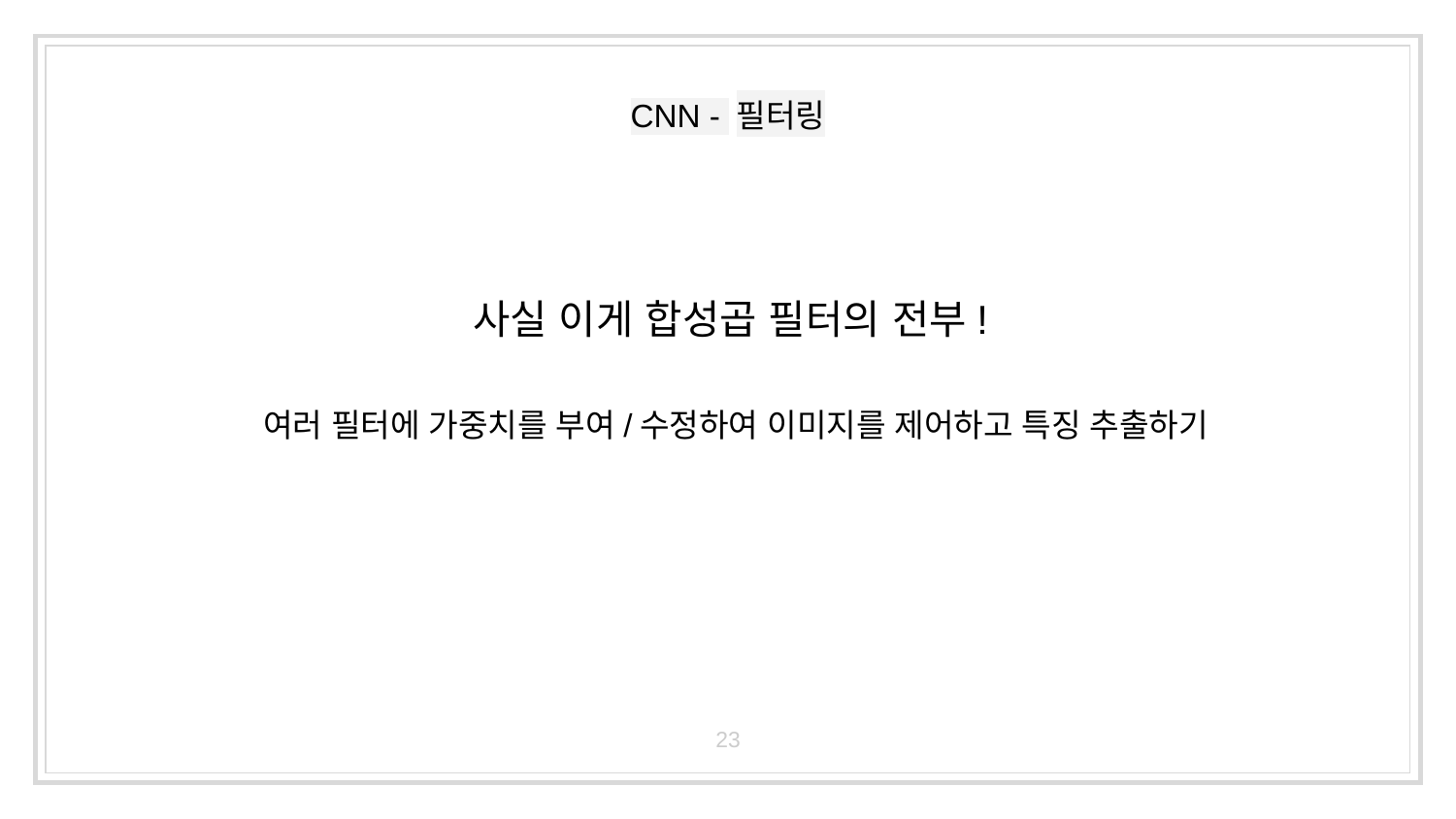

# CNN - 필터링
사실 이게 합성곱 필터의 전부!

여러 필터에 가중치를 부여/수정하여 이미지를 제어하고 특징 추출하기
23